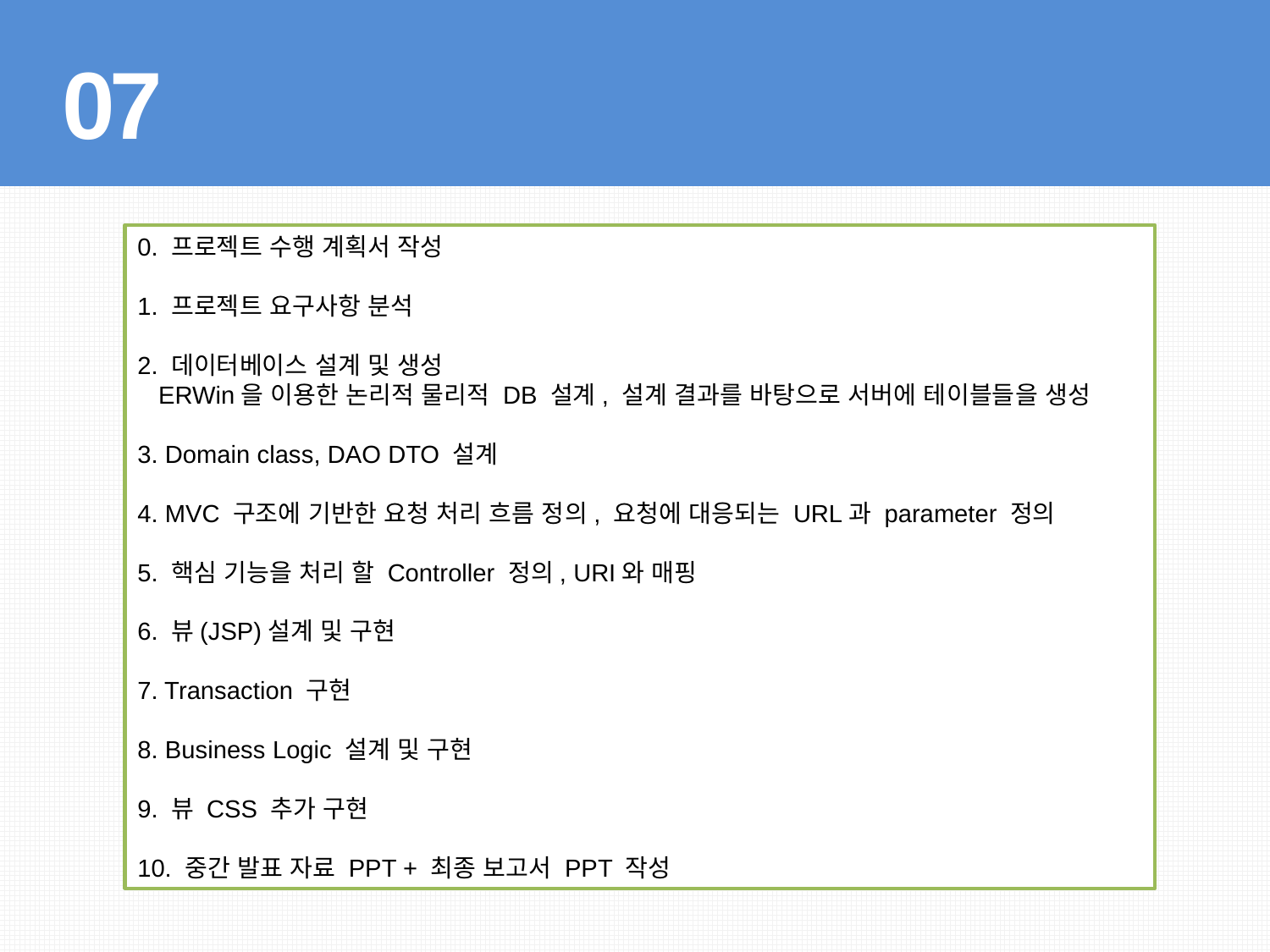

07
07
계획
역할 분담 – (1)전원 참여
0. 프로젝트 수행 계획서 작성

1. 프로젝트 요구사항 분석

2. 데이터베이스 설계 및 생성
   ERWin을 이용한 논리적 물리적 DB 설계, 설계 결과를 바탕으로 서버에 테이블들을 생성

3. Domain class, DAO DTO 설계

4. MVC 구조에 기반한 요청 처리 흐름 정의, 요청에 대응되는 URL과 parameter 정의

5. 핵심 기능을 처리 할 Controller 정의, URI와 매핑

6. 뷰(JSP)설계 및 구현

7. Transaction 구현

8. Business Logic 설계 및 구현

9. 뷰 CSS 추가 구현

10. 중간 발표 자료 PPT + 최종 보고서 PPT 작성